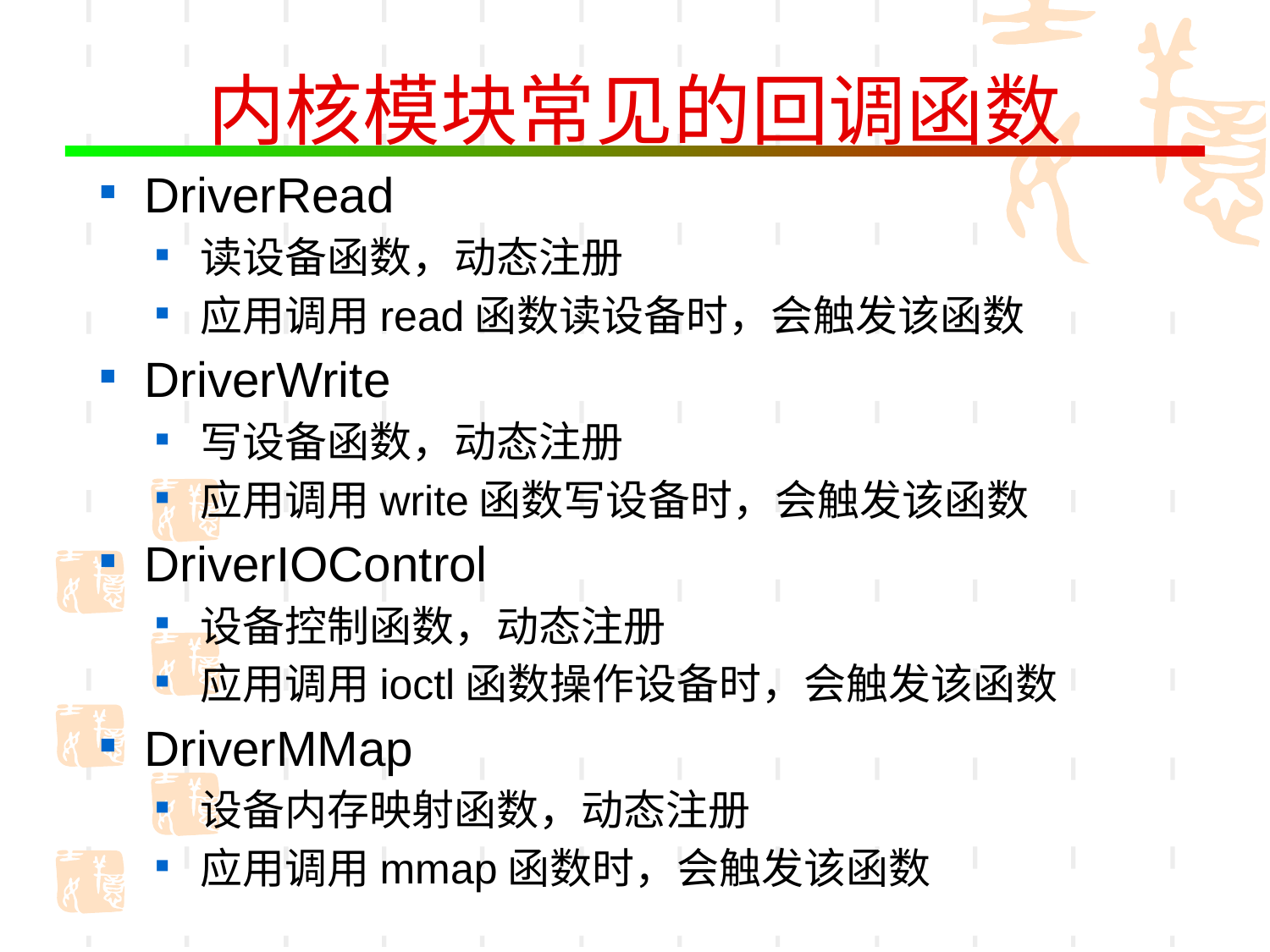

# 内核模块常见的回调函数
DriverRead
读设备函数，动态注册
应用调用read函数读设备时，会触发该函数
DriverWrite
写设备函数，动态注册
应用调用write函数写设备时，会触发该函数
DriverIOControl
设备控制函数，动态注册
应用调用ioctl函数操作设备时，会触发该函数
DriverMMap
设备内存映射函数，动态注册
应用调用mmap函数时，会触发该函数